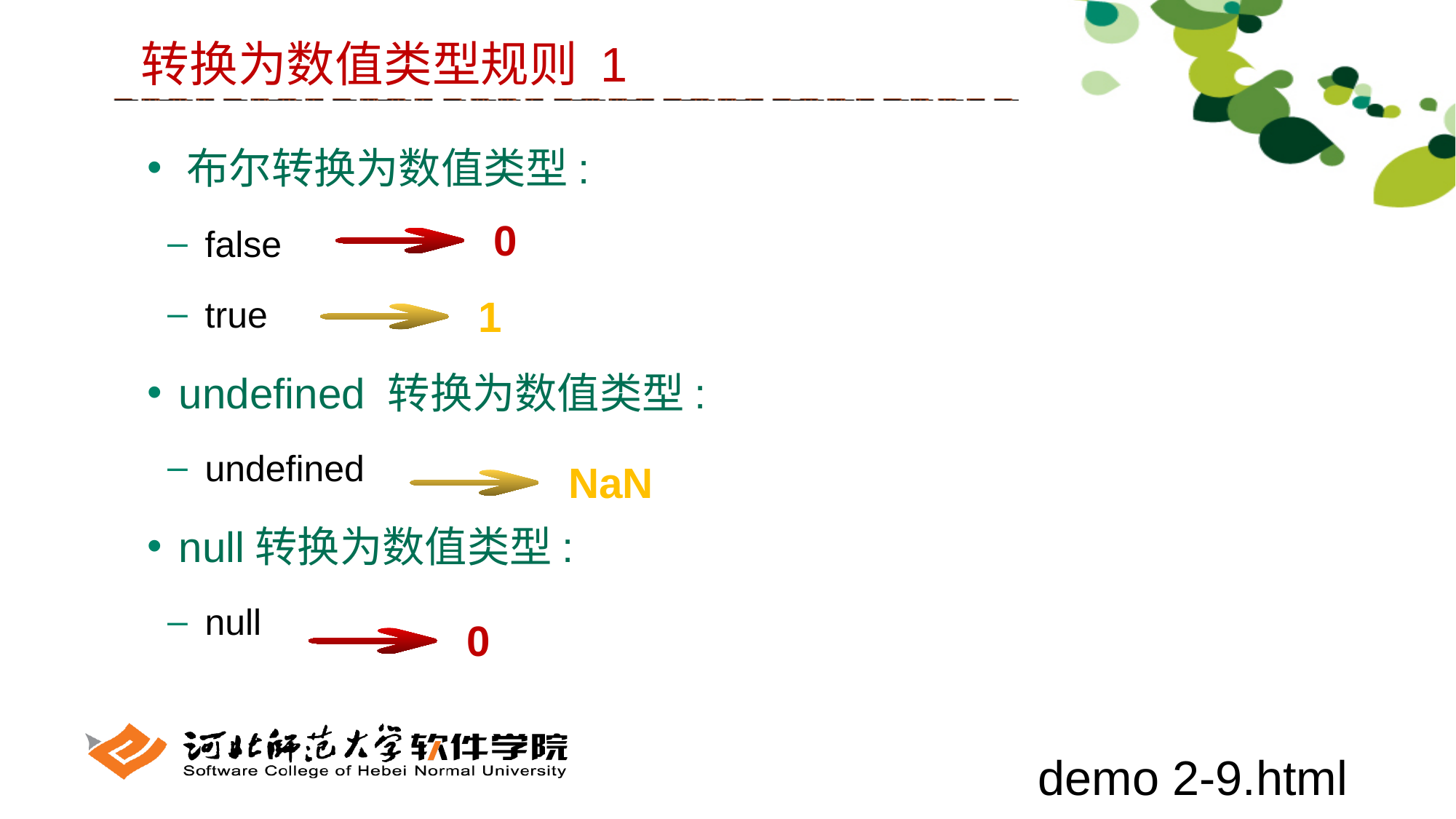

转换为数值类型规则 1
 布尔转换为数值类型:
 false
 true
 undefined 转换为数值类型:
 undefined
 null转换为数值类型:
 null

0

1

NaN

0

demo 2-9.html